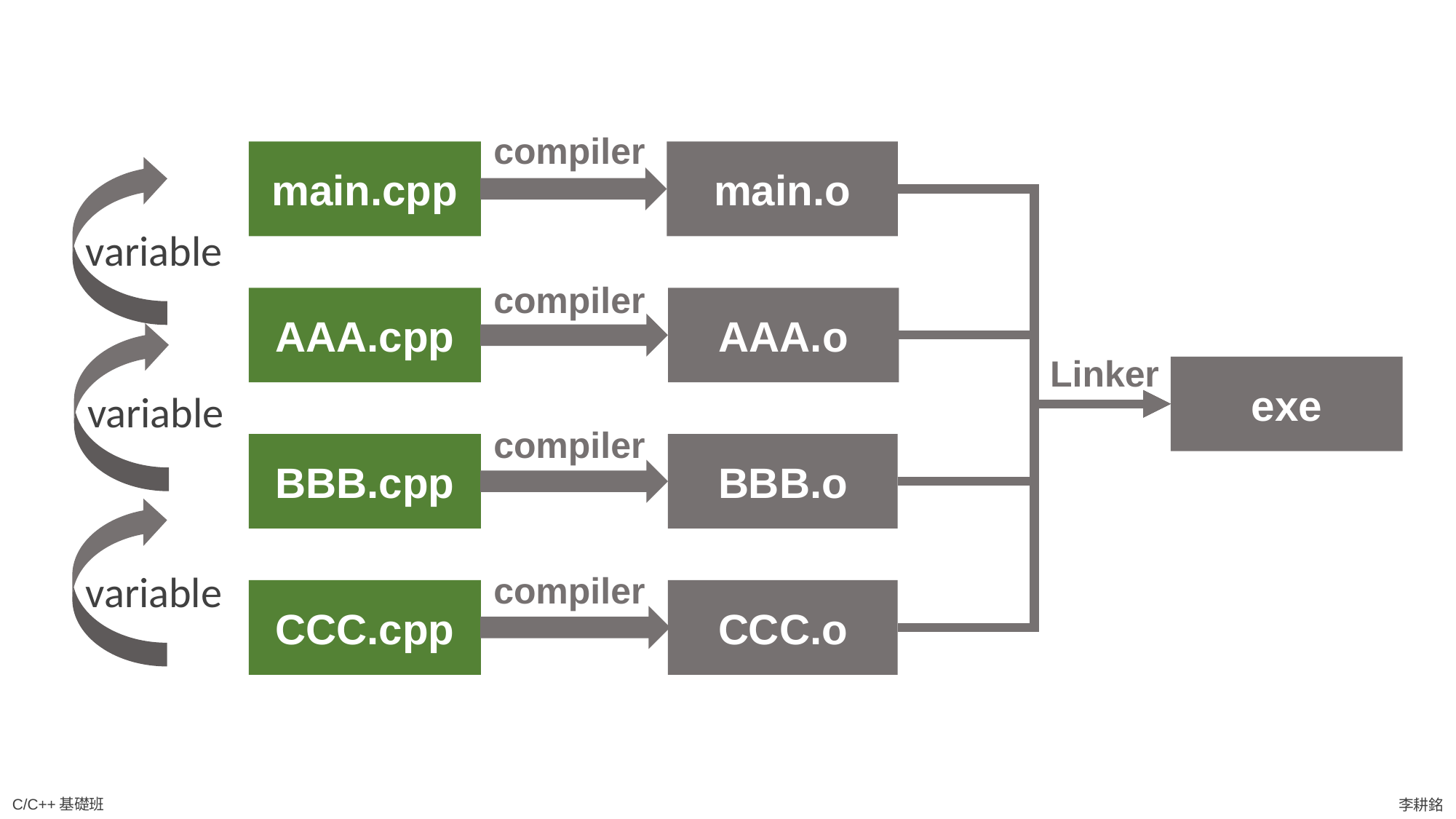

compiler
main.cpp
main.o

variable
compiler
AAA.cpp
AAA.o

Linker
exe
variable
compiler
BBB.cpp
BBB.o

variable
compiler
CCC.cpp
CCC.o

C/C++基礎班
李耕銘